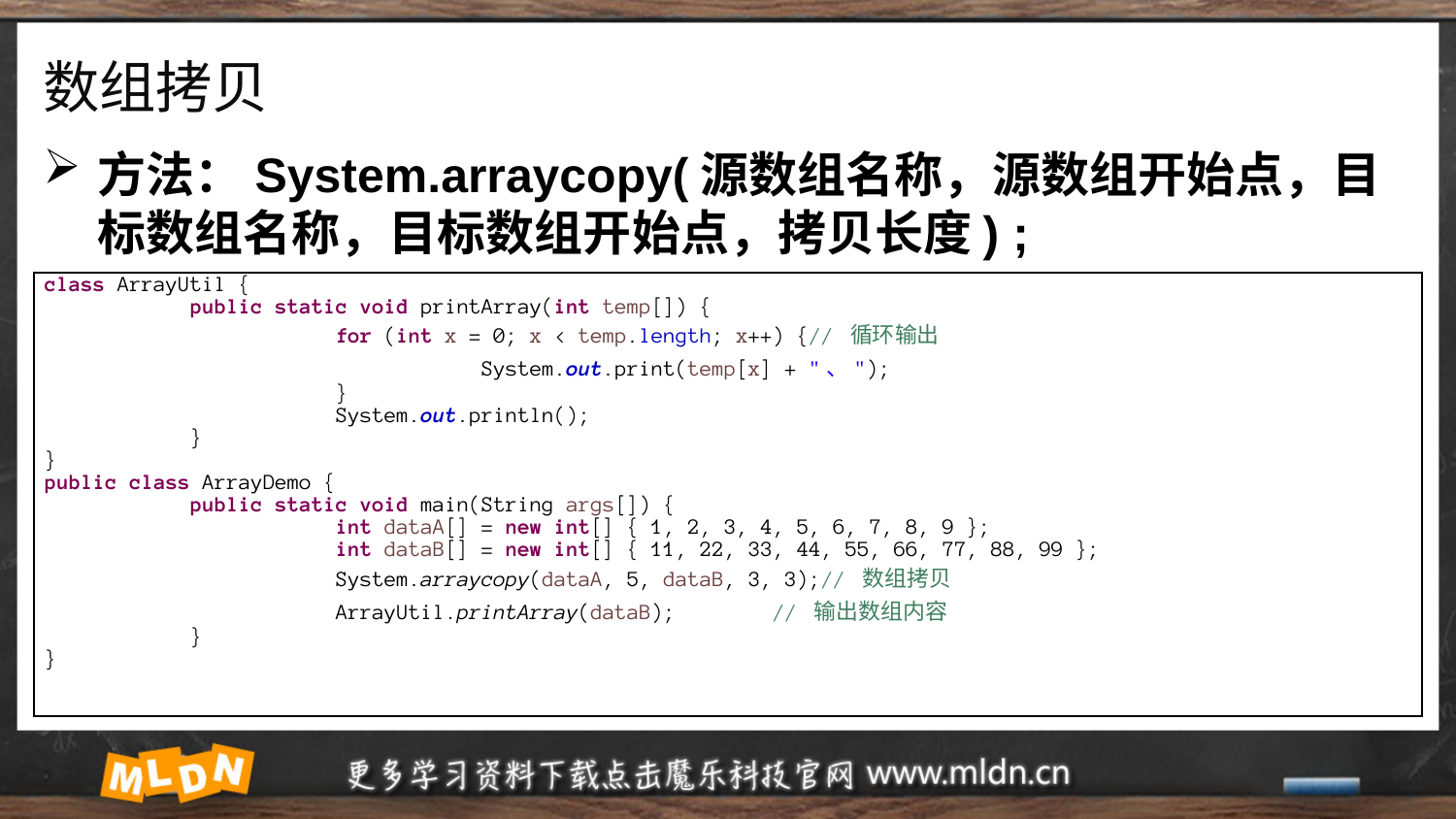

# 数组拷贝
方法：System.arraycopy(源数组名称，源数组开始点，目标数组名称，目标数组开始点，拷贝长度) ;
| class ArrayUtil { public static void printArray(int temp[]) { for (int x = 0; x < temp.length; x++) {// 循环输出 System.out.print(temp[x] + "、"); } System.out.println(); } } public class ArrayDemo { public static void main(String args[]) { int dataA[] = new int[] { 1, 2, 3, 4, 5, 6, 7, 8, 9 }; int dataB[] = new int[] { 11, 22, 33, 44, 55, 66, 77, 88, 99 }; System.arraycopy(dataA, 5, dataB, 3, 3);// 数组拷贝 ArrayUtil.printArray(dataB); // 输出数组内容 } } |
| --- |